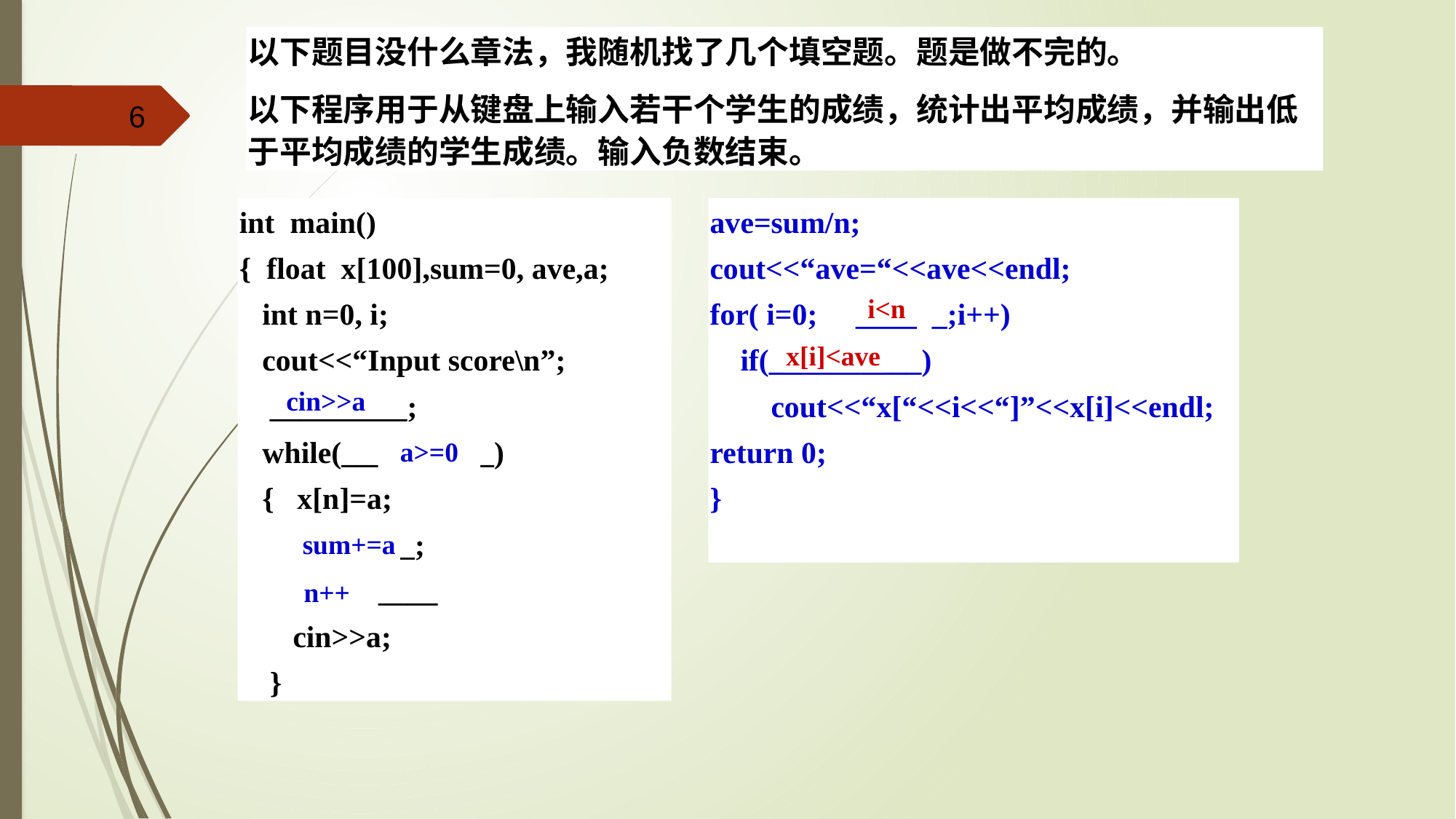

以下题目没什么章法，我随机找了几个填空题。题是做不完的。
以下程序用于从键盘上输入若干个学生的成绩，统计出平均成绩，并输出低于平均成绩的学生成绩。输入负数结束。
6
int  main()
{  float  x[100],sum=0, ave,a;
   int n=0, i;
   cout<<“Input score\n”;
    _________;
   while(__________)
   {   x[n]=a;
         _______;
        _________
       cin>>a;
    }
ave=sum/n;
cout<<“ave=“<<ave<<endl;
for( i=0;     ____  _;i++)
    if(__________)
        cout<<“x[“<<i<<“]”<<x[i]<<endl;
return 0;
}

i<n
x[i]<ave
cin>>a
a>=0
sum+=a
n++